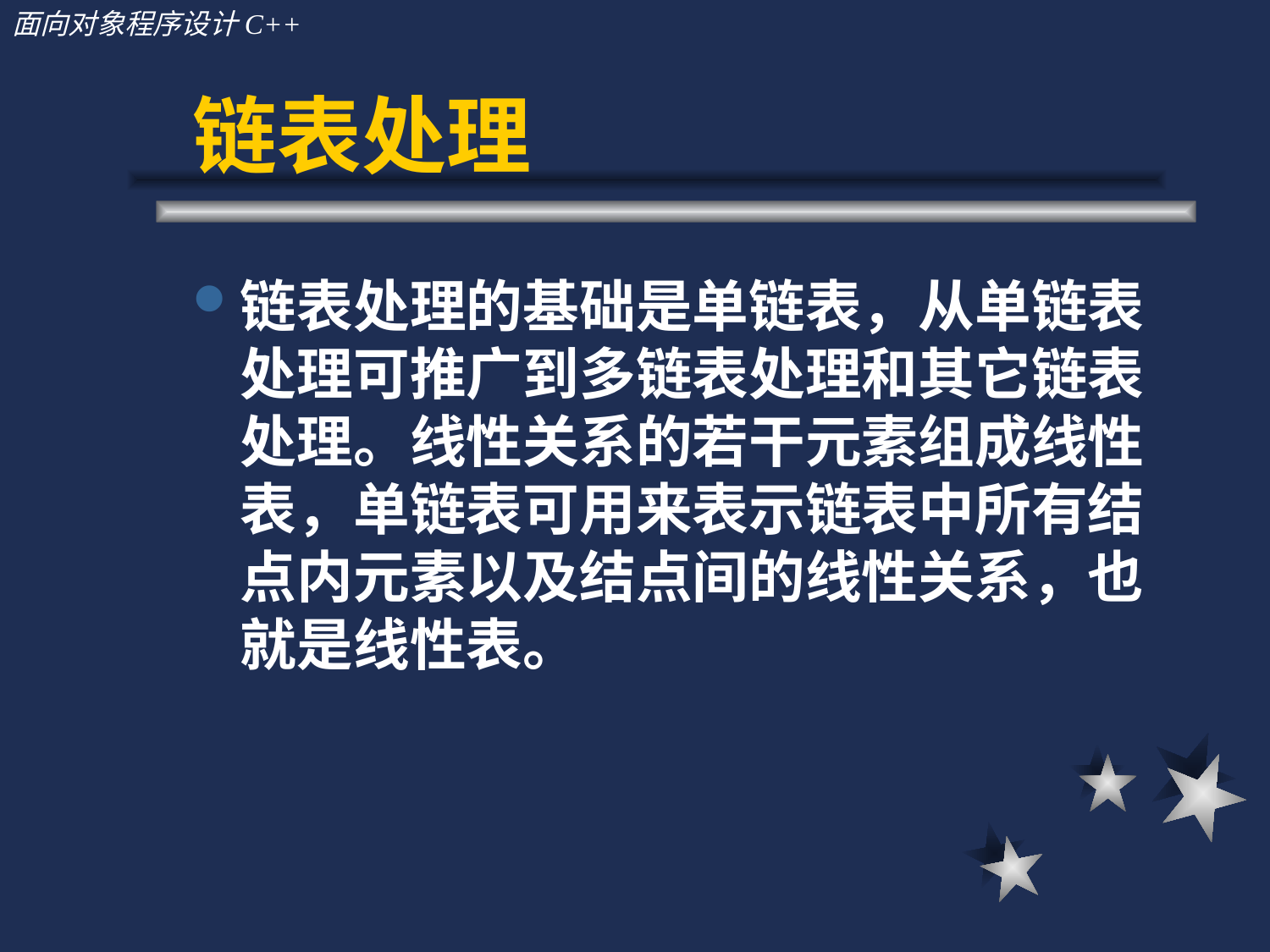

# 链表处理
链表处理的基础是单链表，从单链表处理可推广到多链表处理和其它链表处理。线性关系的若干元素组成线性表，单链表可用来表示链表中所有结点内元素以及结点间的线性关系，也就是线性表。

12